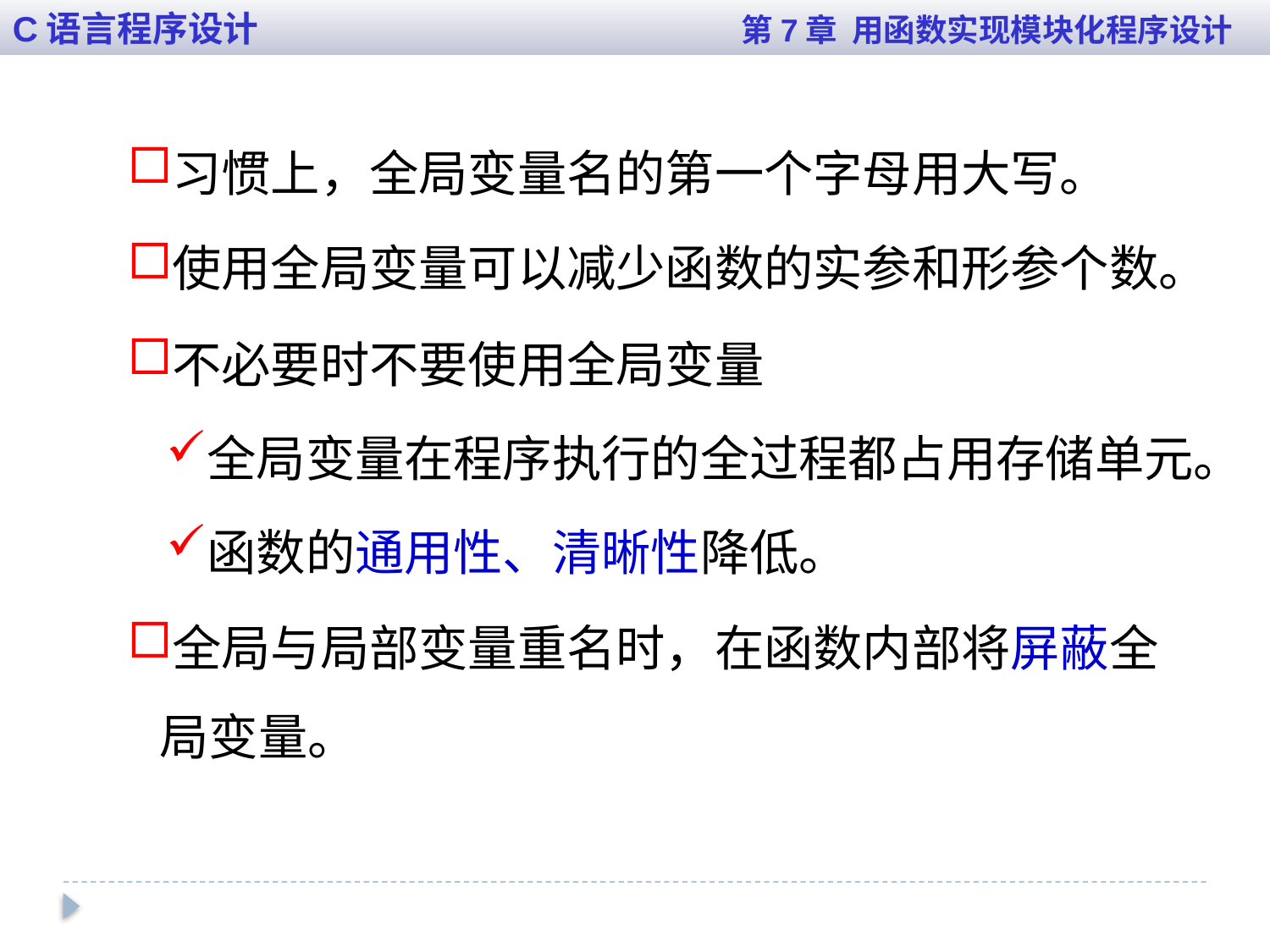

C语言程序设计                                                            第7章  用函数实现模块化程序设计
习惯上，全局变量名的第一个字母用大写。
使用全局变量可以减少函数的实参和形参个数。
不必要时不要使用全局变量
全局变量在程序执行的全过程都占用存储单元。
函数的通用性、清晰性降低。
全局与局部变量重名时，在函数内部将屏蔽全局变量。